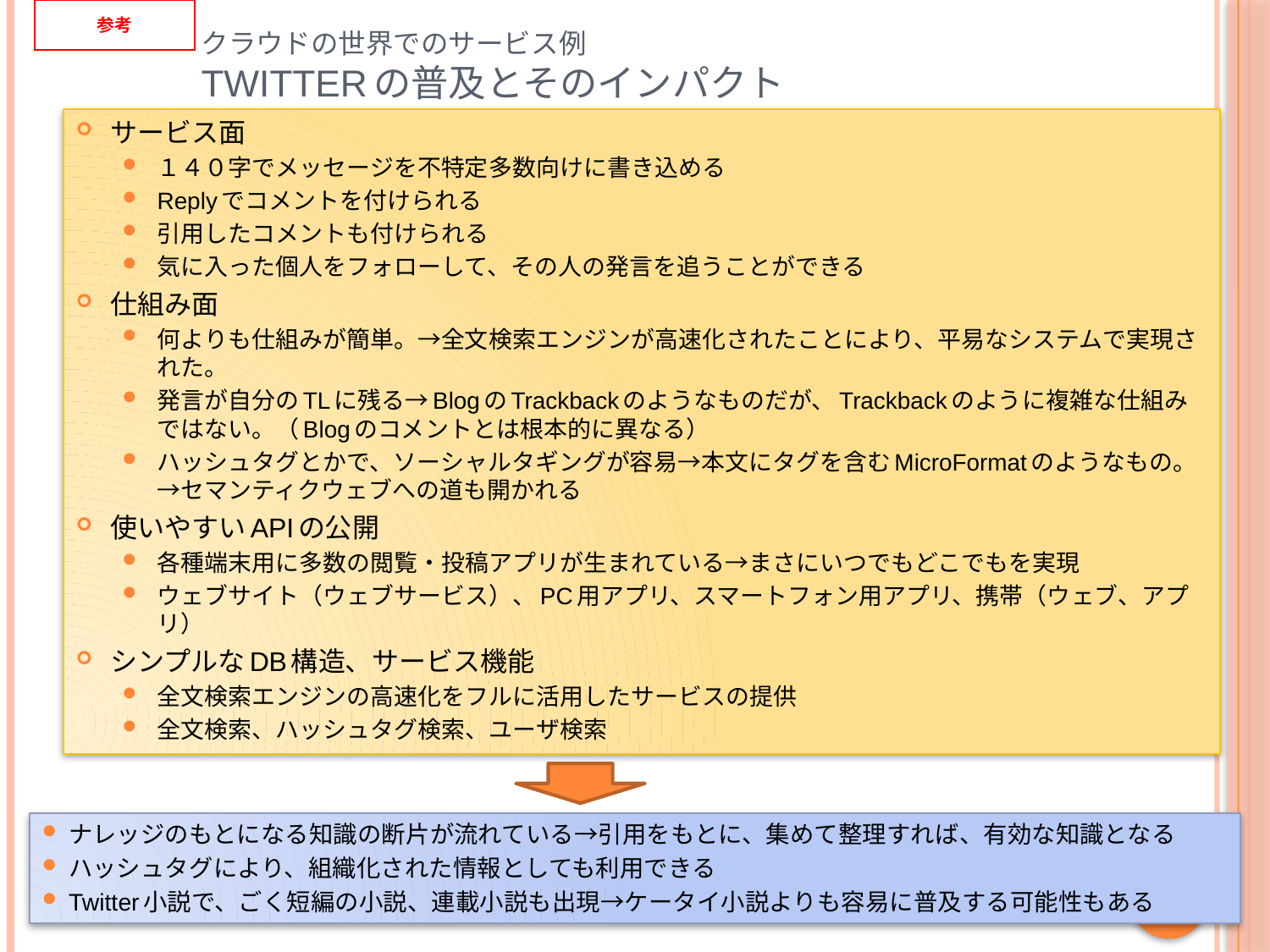

参考
# クラウドの世界でのサービス例 Twitterの普及とそのインパクト
サービス面
１４０字でメッセージを不特定多数向けに書き込める
Replyでコメントを付けられる
引用したコメントも付けられる
気に入った個人をフォローして、その人の発言を追うことができる
仕組み面
何よりも仕組みが簡単。→全文検索エンジンが高速化されたことにより、平易なシステムで実現された。
発言が自分のTLに残る→BlogのTrackbackのようなものだが、Trackbackのように複雑な仕組みではない。（Blogのコメントとは根本的に異なる）
ハッシュタグとかで、ソーシャルタギングが容易→本文にタグを含むMicroFormatのようなもの。→セマンティクウェブへの道も開かれる
使いやすいAPIの公開
各種端末用に多数の閲覧・投稿アプリが生まれている→まさにいつでもどこでもを実現
ウェブサイト（ウェブサービス）、PC用アプリ、スマートフォン用アプリ、携帯（ウェブ、アプリ）
シンプルなDB構造、サービス機能
全文検索エンジンの高速化をフルに活用したサービスの提供
全文検索、ハッシュタグ検索、ユーザ検索

ナレッジのもとになる知識の断片が流れている→引用をもとに、集めて整理すれば、有効な知識となる
ハッシュタグにより、組織化された情報としても利用できる
Twitter小説で、ごく短編の小説、連載小説も出現→ケータイ小説よりも容易に普及する可能性もある
13